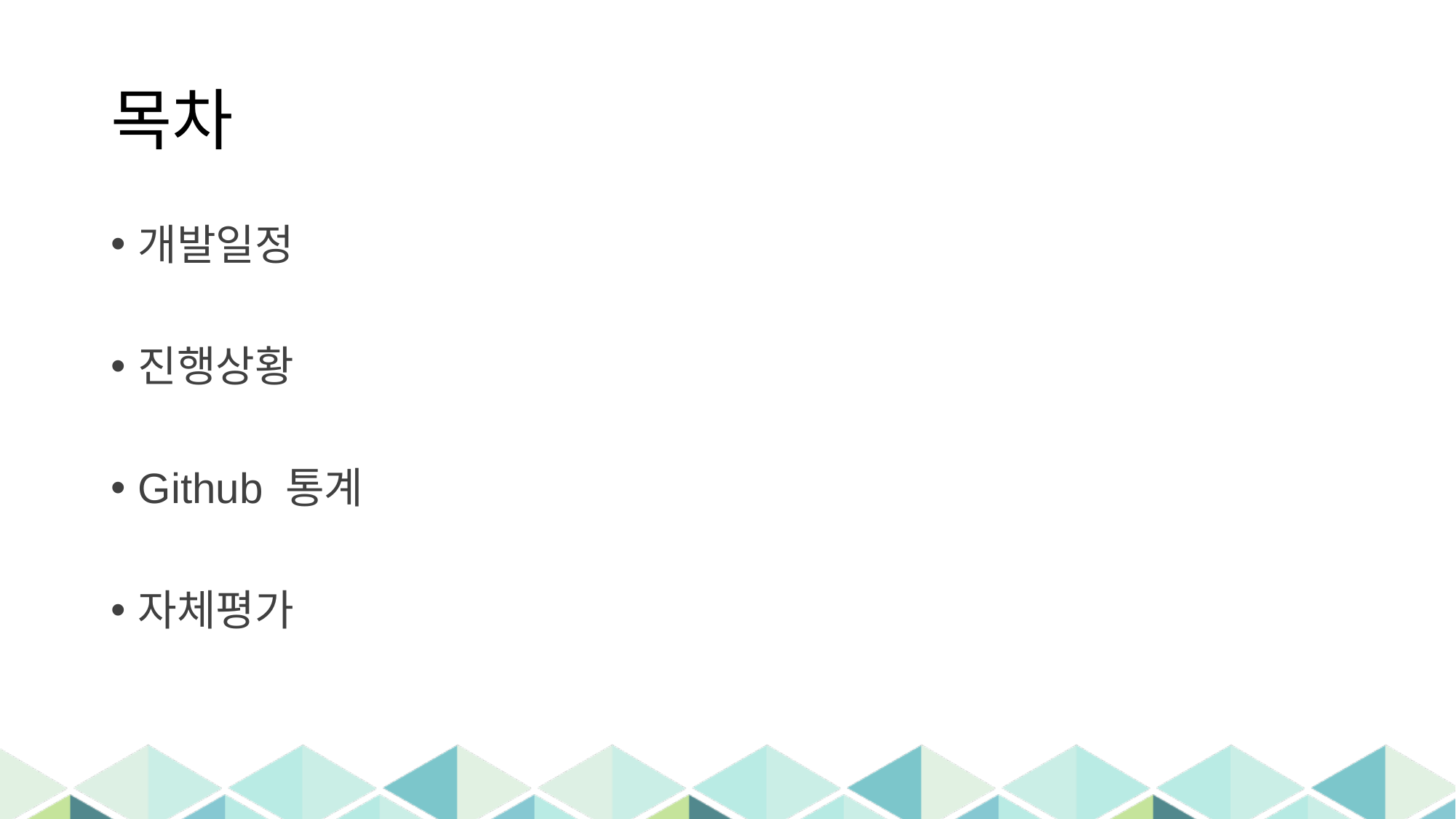

# 목차
개발일정

진행상황

Github 통계

자체평가